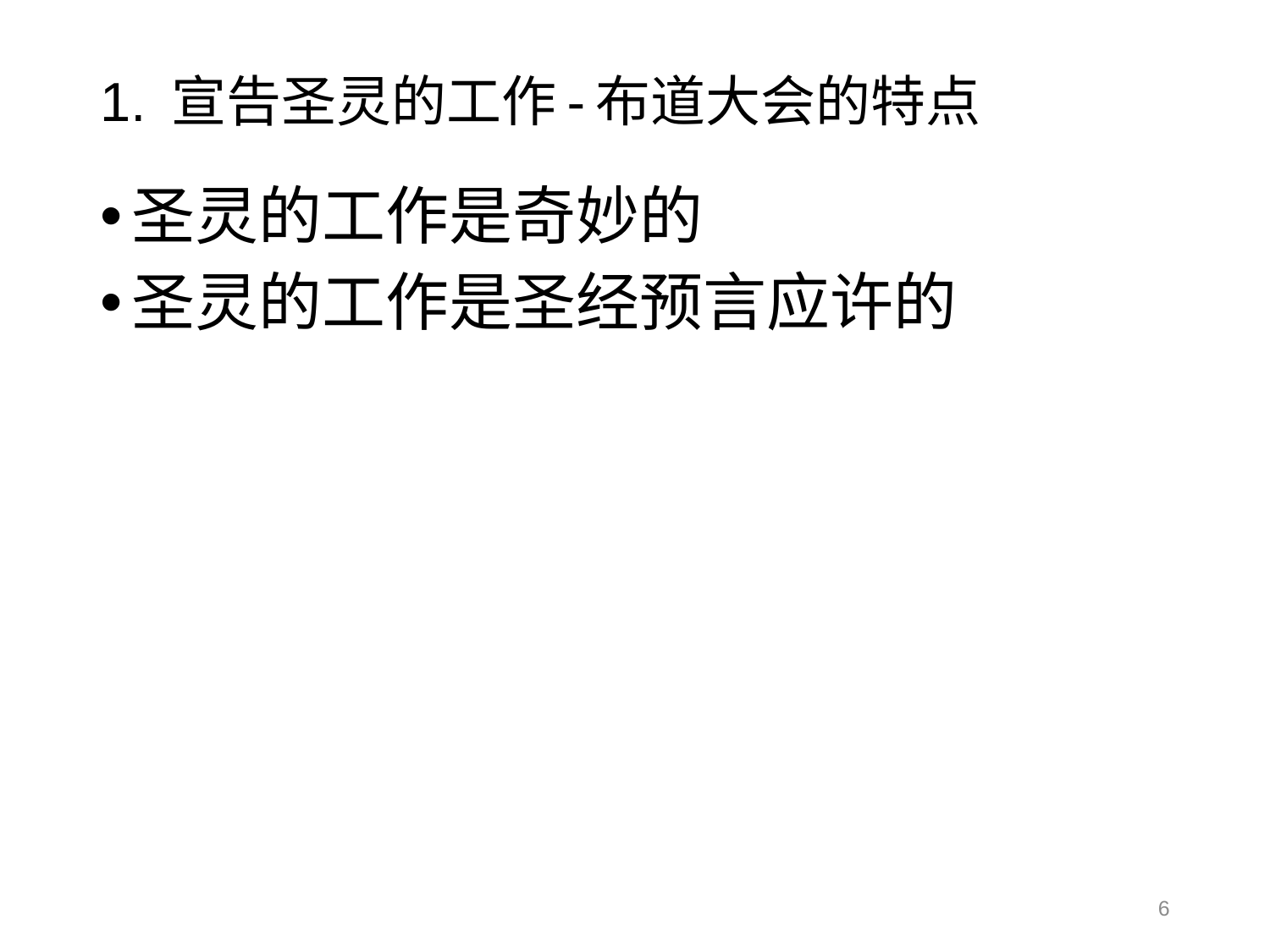

# 1. 宣告圣灵的工作-布道大会的特点
圣灵的工作是奇妙的
圣灵的工作是圣经预言应许的
6